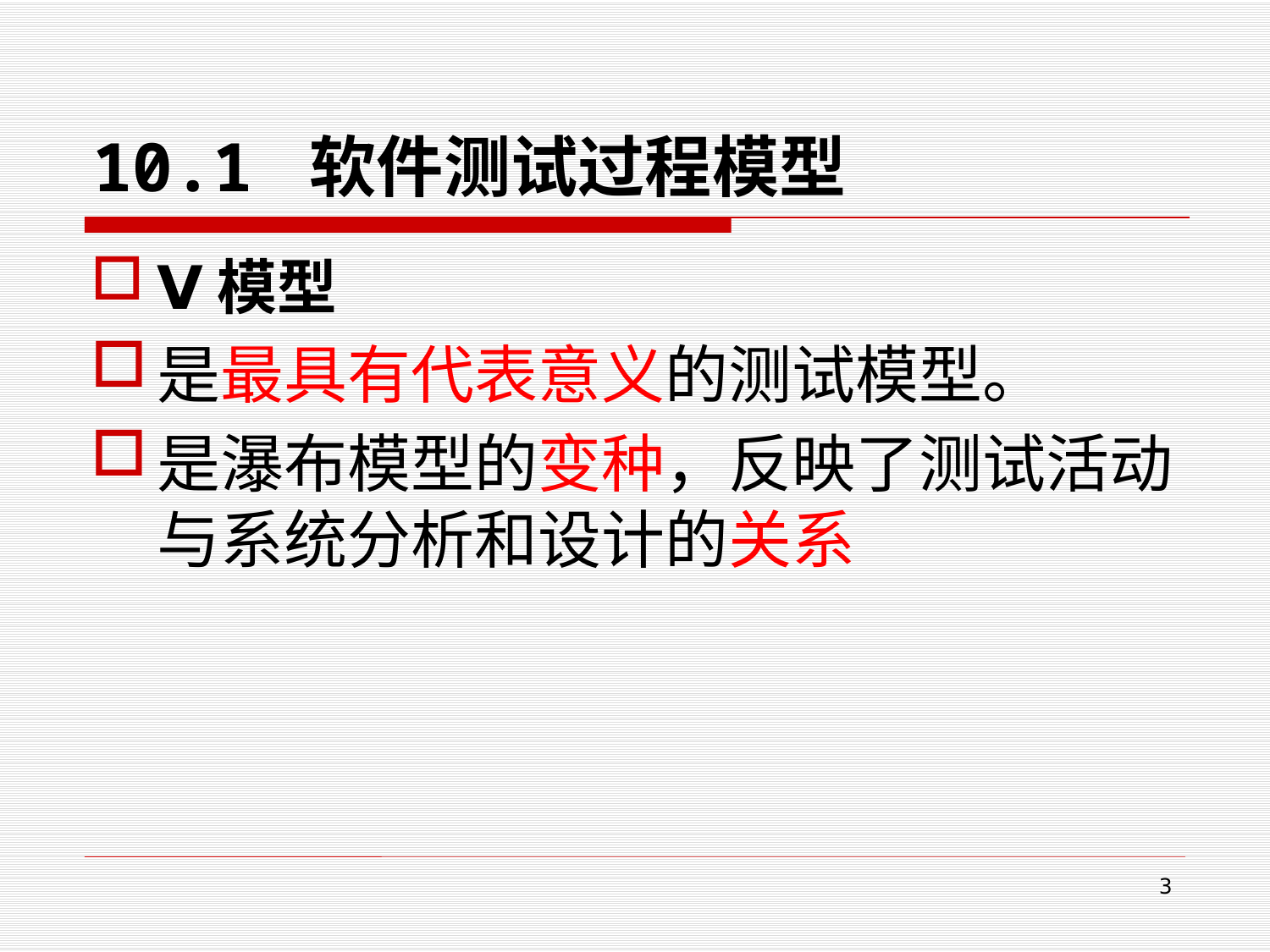

# 10.1 软件测试过程模型
V模型
是最具有代表意义的测试模型。
是瀑布模型的变种，反映了测试活动与系统分析和设计的关系
3